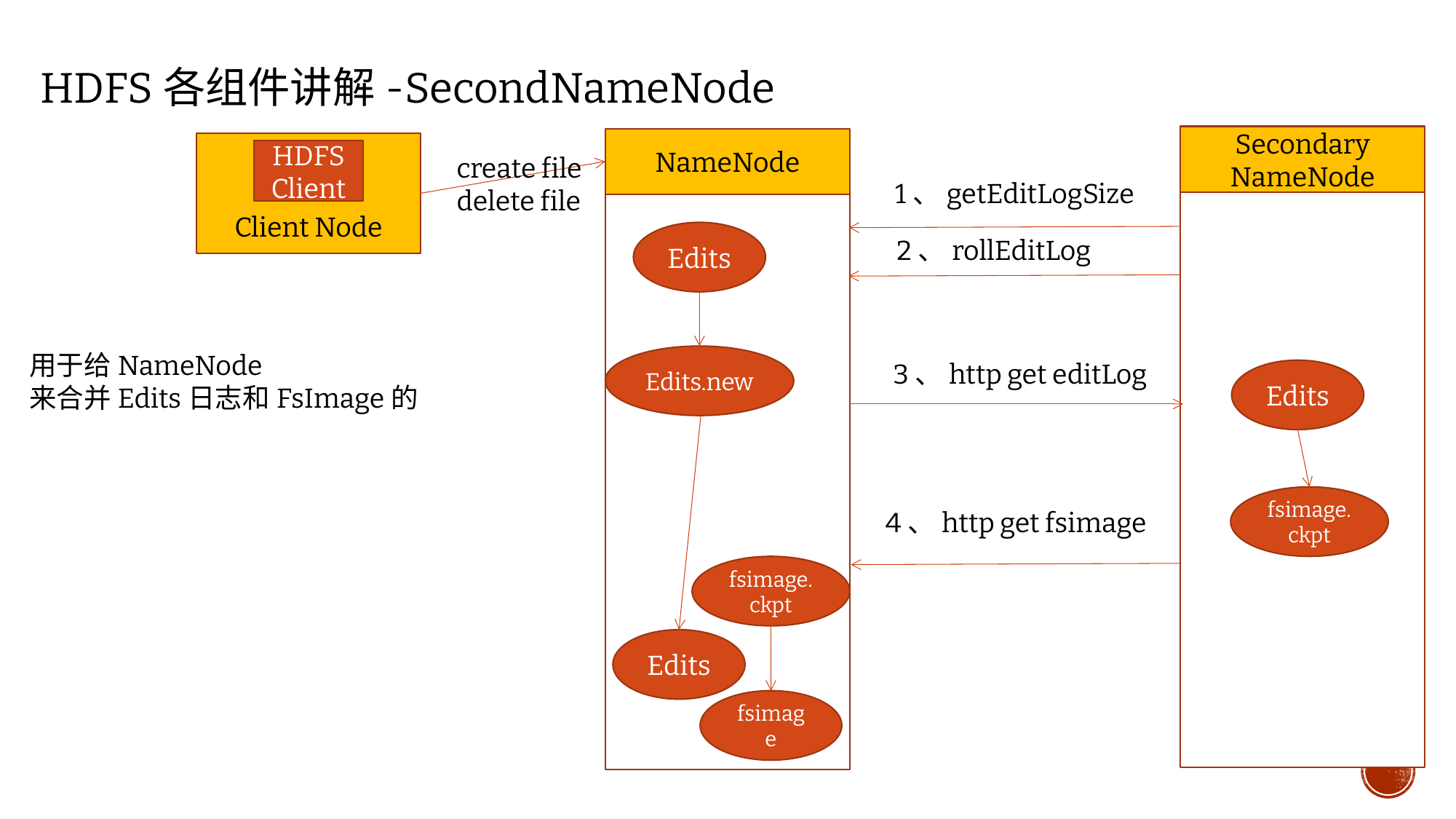

HDFS各组件讲解-SecondNameNode
Secondary
NameNode
NameNode

Client Node
HDFS
Client
create file
delete file
1、getEditLogSize
HDFS
Client
HDFS
Client
Edits
2、rollEditLog
用于给NameNode
来合并Edits日志和FsImage的
Edits.new
3、http get editLog
Edits
fsimage.
ckpt
4、http get fsimage
fsimage.
ckpt
Edits
fsimage